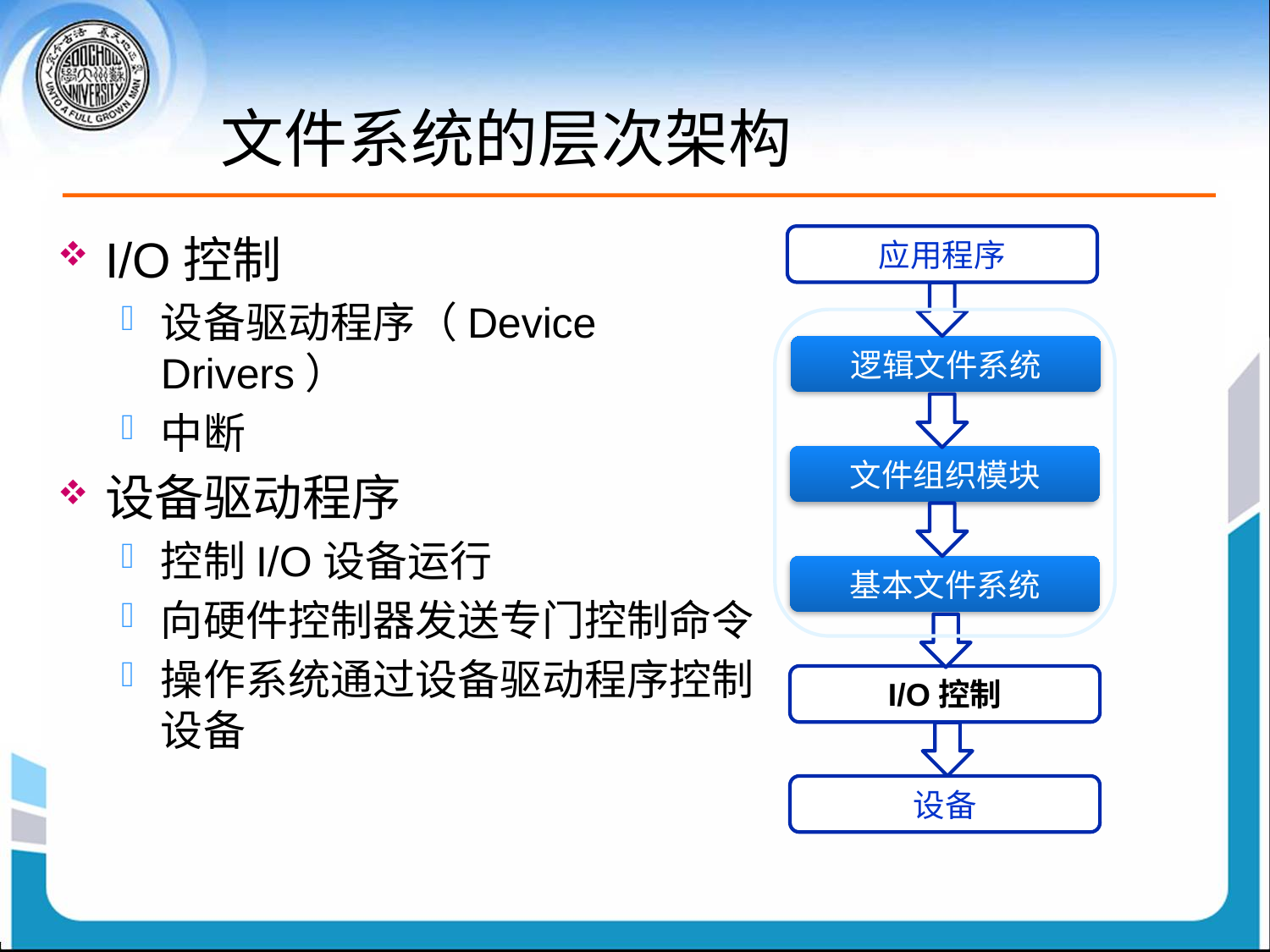

# 文件系统的层次架构
I/O控制
设备驱动程序（Device Drivers）
中断
设备驱动程序
控制I/O设备运行
向硬件控制器发送专门控制命令
操作系统通过设备驱动程序控制设备
应用程序

逻辑文件系统

文件组织模块

基本文件系统

I/O控制

设备